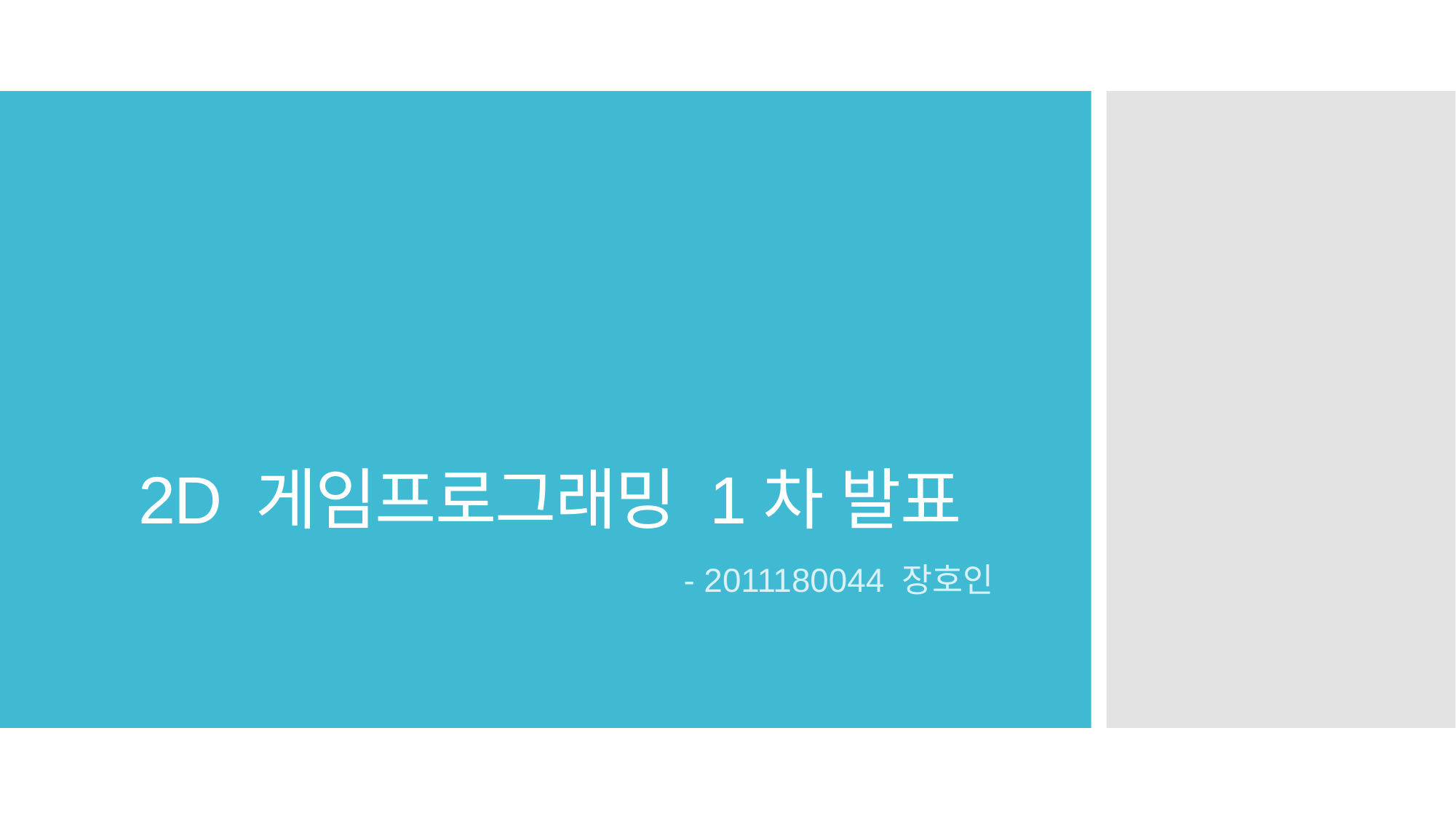

# 2D 게임프로그래밍 1차 발표
- 2011180044 장호인